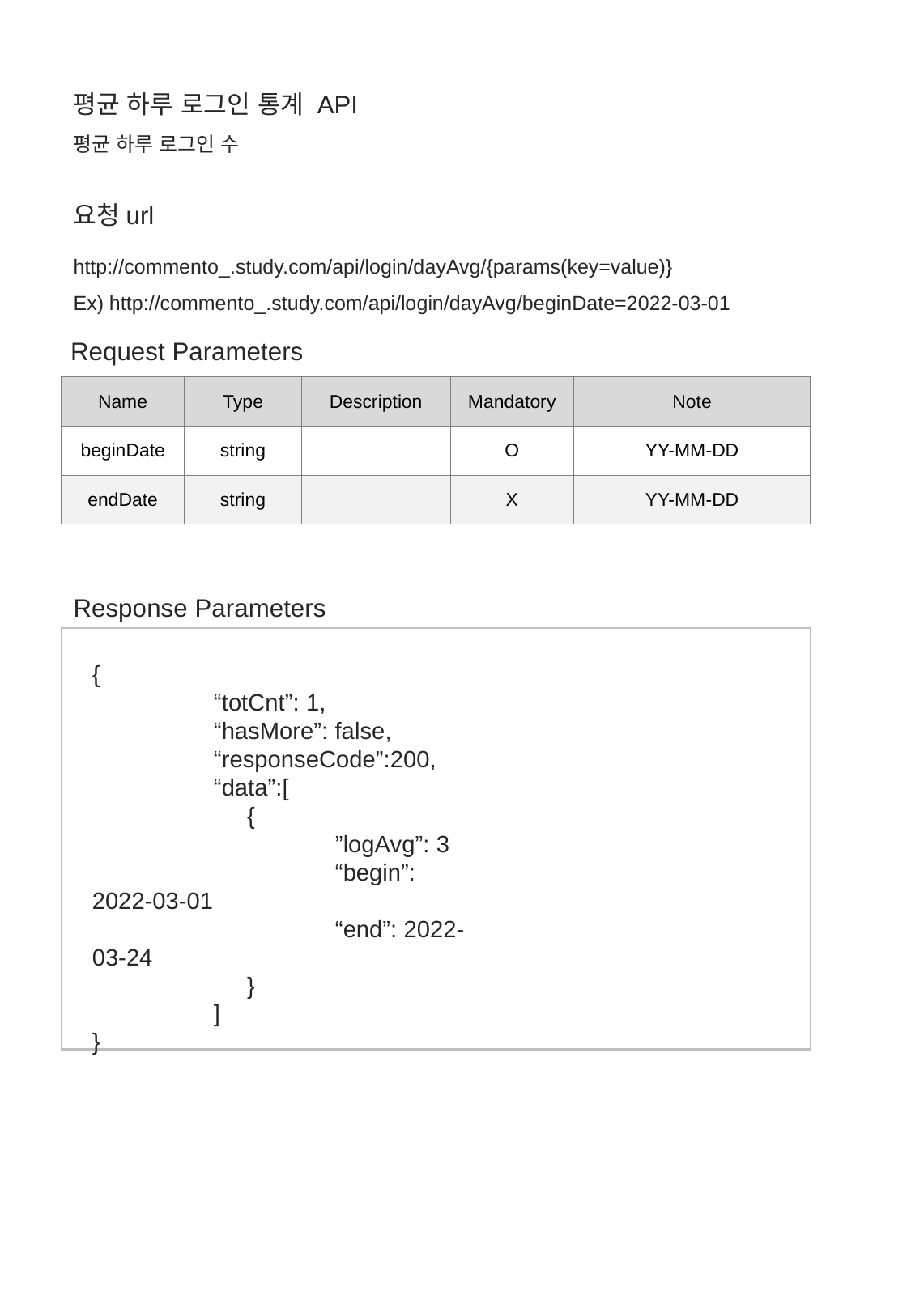

평균 하루 로그인 통계 API
평균 하루 로그인 수
요청url
http://commento_.study.com/api/login/dayAvg/{params(key=value)}
Ex) http://commento_.study.com/api/login/dayAvg/beginDate=2022-03-01
Request Parameters
| Name | Type | Description | Mandatory | Note |
| --- | --- | --- | --- | --- |
| beginDate | string |  | O | YY-MM-DD |
| endDate | string |  | X | YY-MM-DD |
Response Parameters

{
	“totCnt”: 1,
	“hasMore”: false,
	“responseCode”:200,
	“data”:[
	     {
		”logAvg”: 3
		“begin”: 2022-03-01
		“end”: 2022-03-24
	     }
	]
}